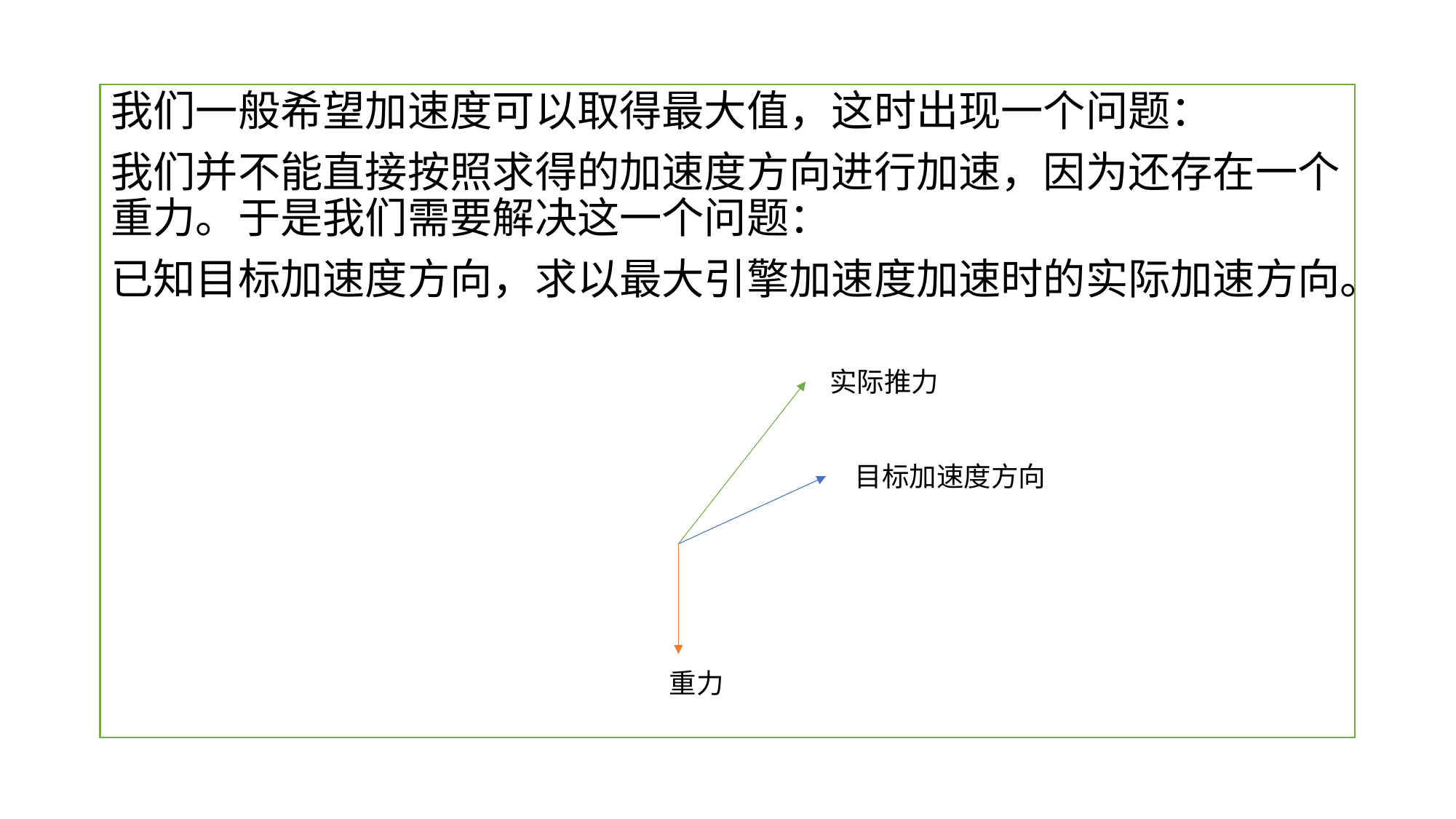

我们一般希望加速度可以取得最大值，这时出现一个问题：
我们并不能直接按照求得的加速度方向进行加速，因为还存在一个重力。于是我们需要解决这一个问题：
已知目标加速度方向，求以最大引擎加速度加速时的实际加速方向。

实际推力
目标加速度方向
重力